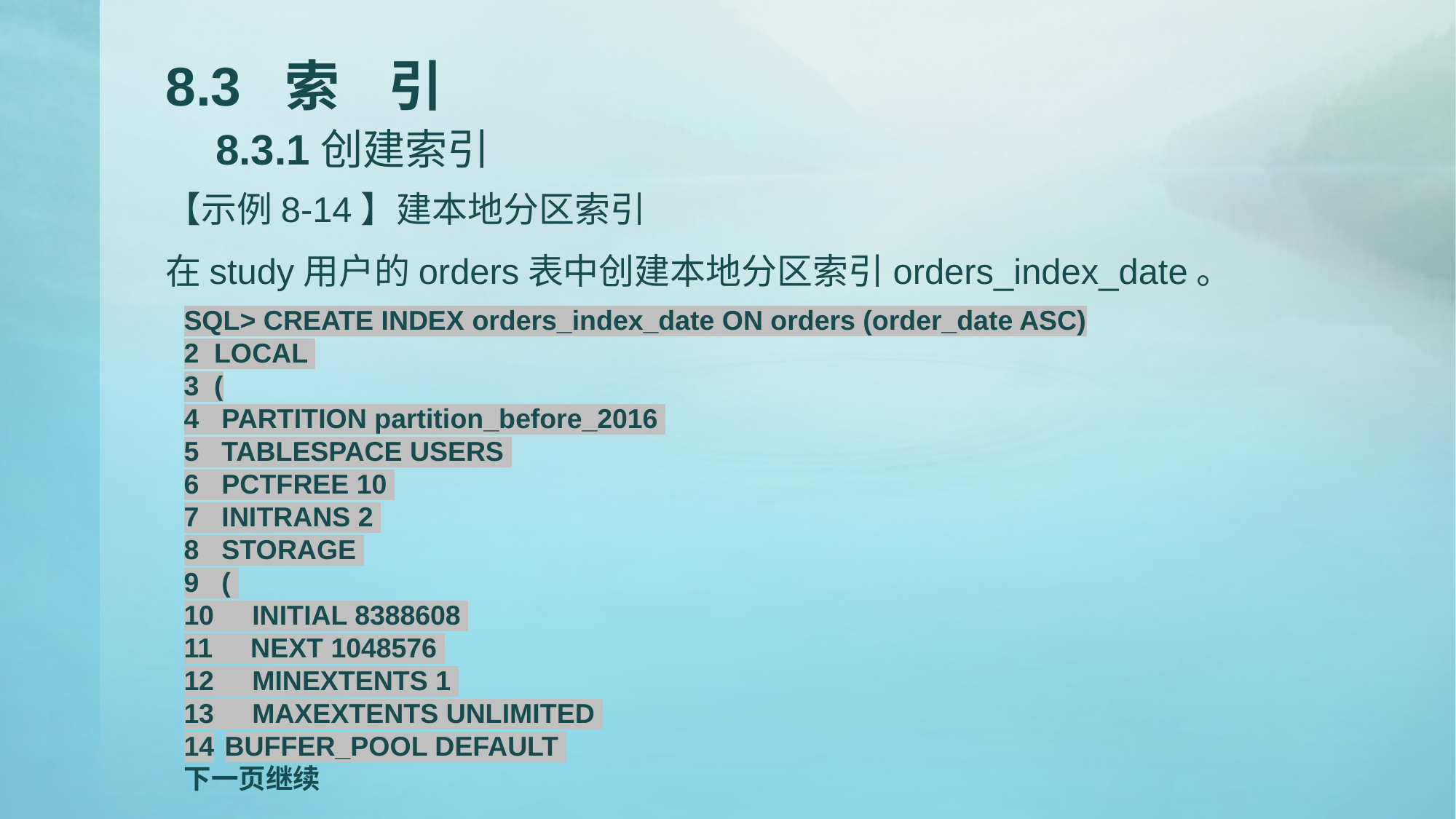

# 8.3  索    引 8.3.1创建索引
【示例8-14】建本地分区索引
在study用户的orders表中创建本地分区索引orders_index_date。
SQL> CREATE INDEX orders_index_date ON orders (order_date ASC)
2  LOCAL
3  (
4   PARTITION partition_before_2016
5   TABLESPACE USERS
6   PCTFREE 10
7   INITRANS 2
8   STORAGE
9   (
10     INITIAL 8388608
11     NEXT 1048576
12     MINEXTENTS 1
13     MAXEXTENTS UNLIMITED
BUFFER_POOL DEFAULT
下一页继续